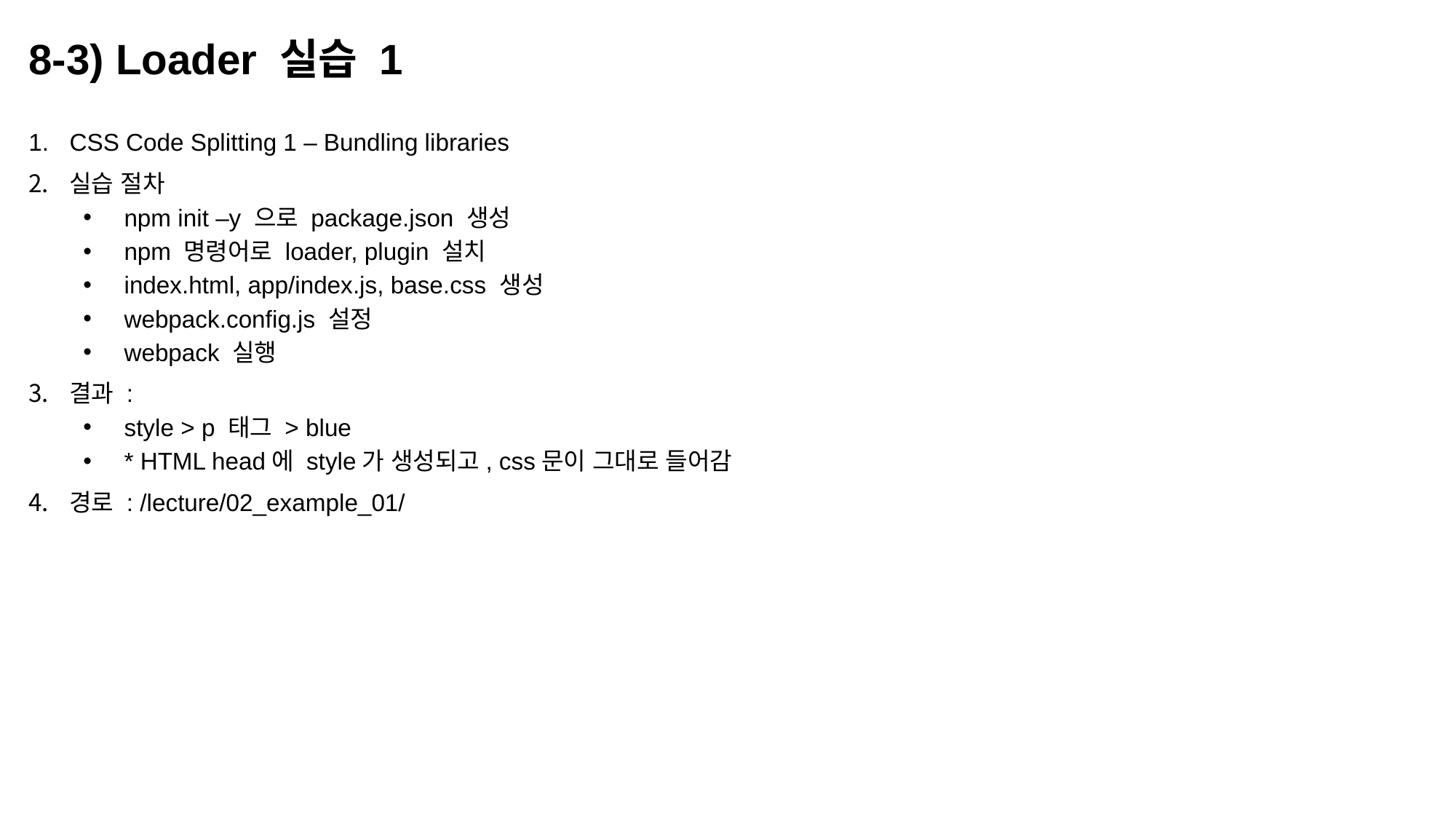

# 8-3) Loader 실습 1
CSS Code Splitting 1 – Bundling libraries
실습 절차
npm init –y 으로 package.json 생성
npm 명령어로 loader, plugin 설치
index.html, app/index.js, base.css 생성
webpack.config.js 설정
webpack 실행
결과 :
style > p 태그 > blue
* HTML head에 style가 생성되고, css문이 그대로 들어감
경로 : /lecture/02_example_01/